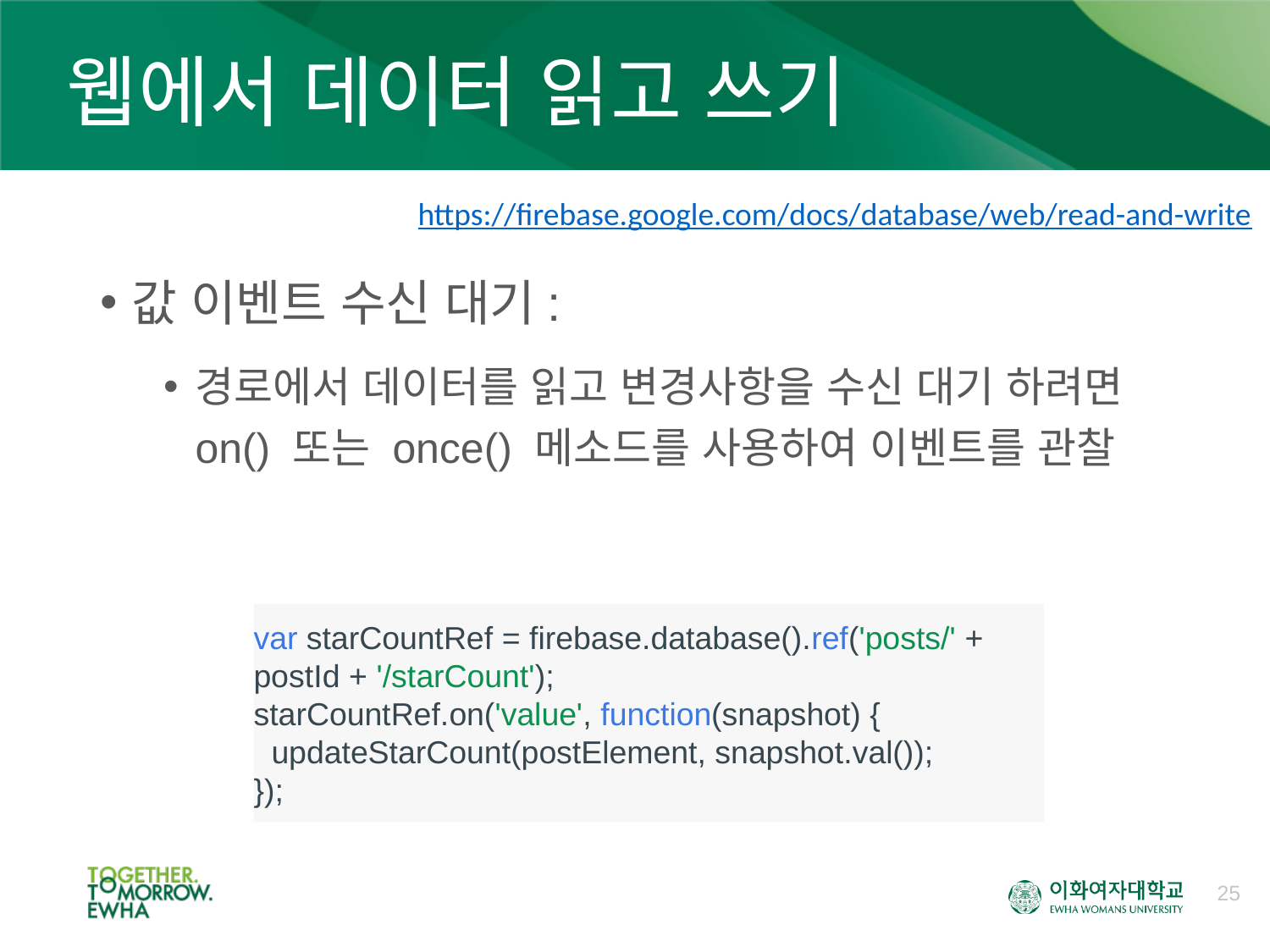

# 웹에서 데이터 읽고 쓰기
https://firebase.google.com/docs/database/web/read-and-write
값 이벤트 수신 대기:
경로에서 데이터를 읽고 변경사항을 수신 대기 하려면 on() 또는 once() 메소드를 사용하여 이벤트를 관찰
var starCountRef = firebase.database().ref('posts/' + postId + '/starCount');
starCountRef.on('value', function(snapshot) {
  updateStarCount(postElement, snapshot.val());
});
25